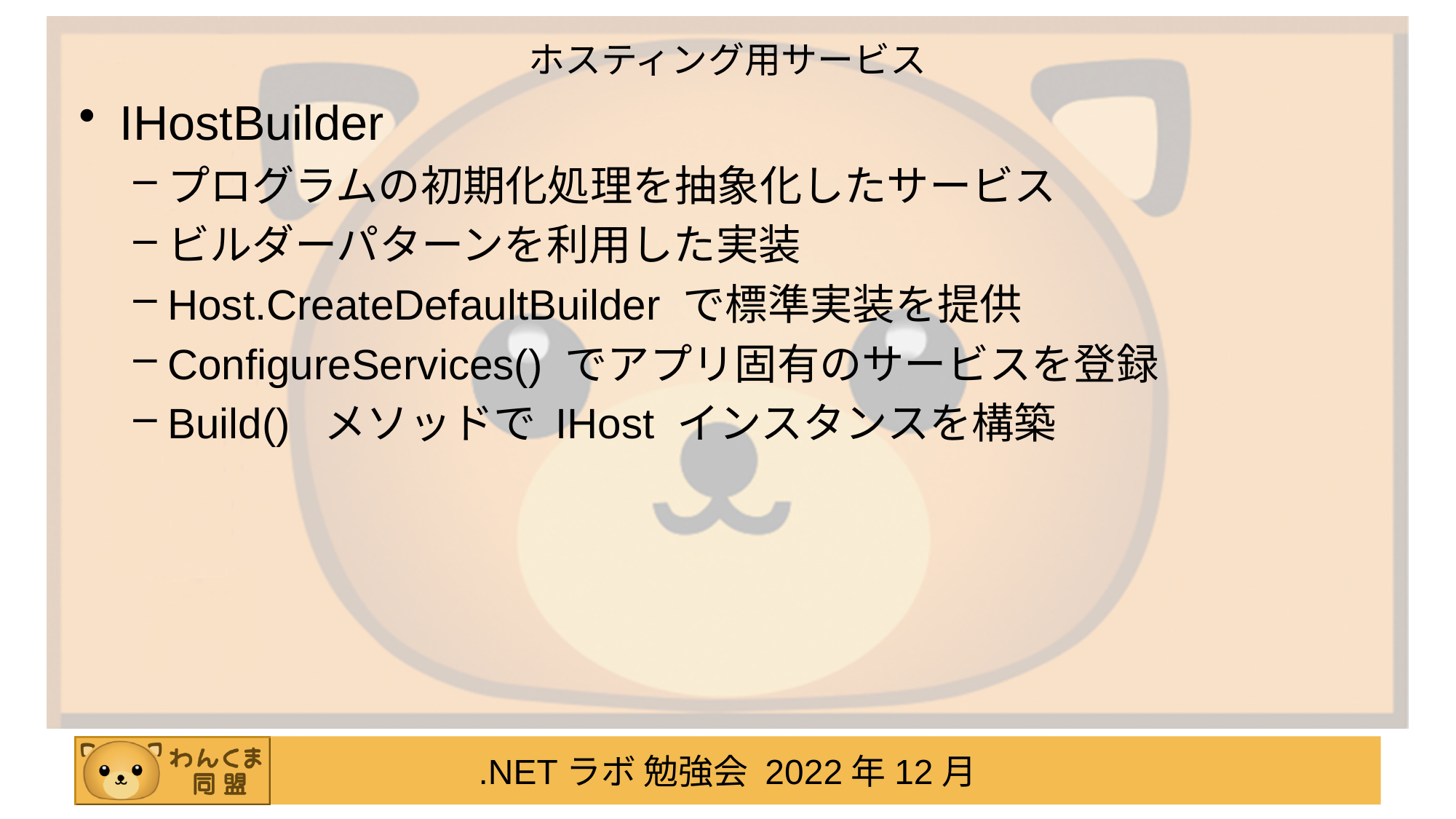

# ホスティング用サービス
IHostBuilder
プログラムの初期化処理を抽象化したサービス
ビルダーパターンを利用した実装
Host.CreateDefaultBuilder で標準実装を提供
ConfigureServices() でアプリ固有のサービスを登録
Build()  メソッドで IHost インスタンスを構築